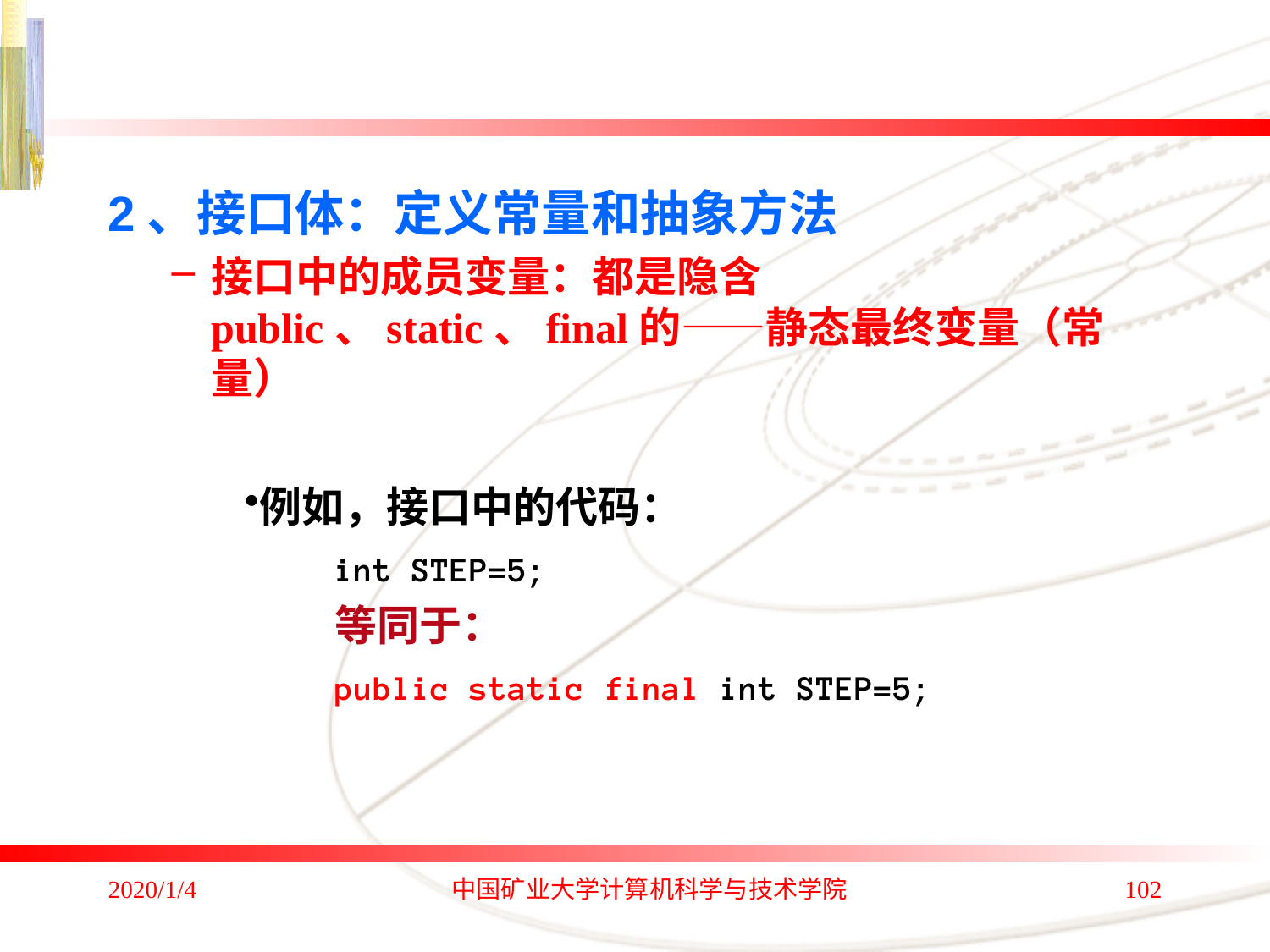

#
2、接口体：定义常量和抽象方法
接口中的成员变量：都是隐含public、static、final的——静态最终变量（常量）

例如，接口中的代码：
	int STEP=5;
	等同于：
	public static final int STEP=5;

2020/1/4
中国矿业大学计算机科学与技术学院
102